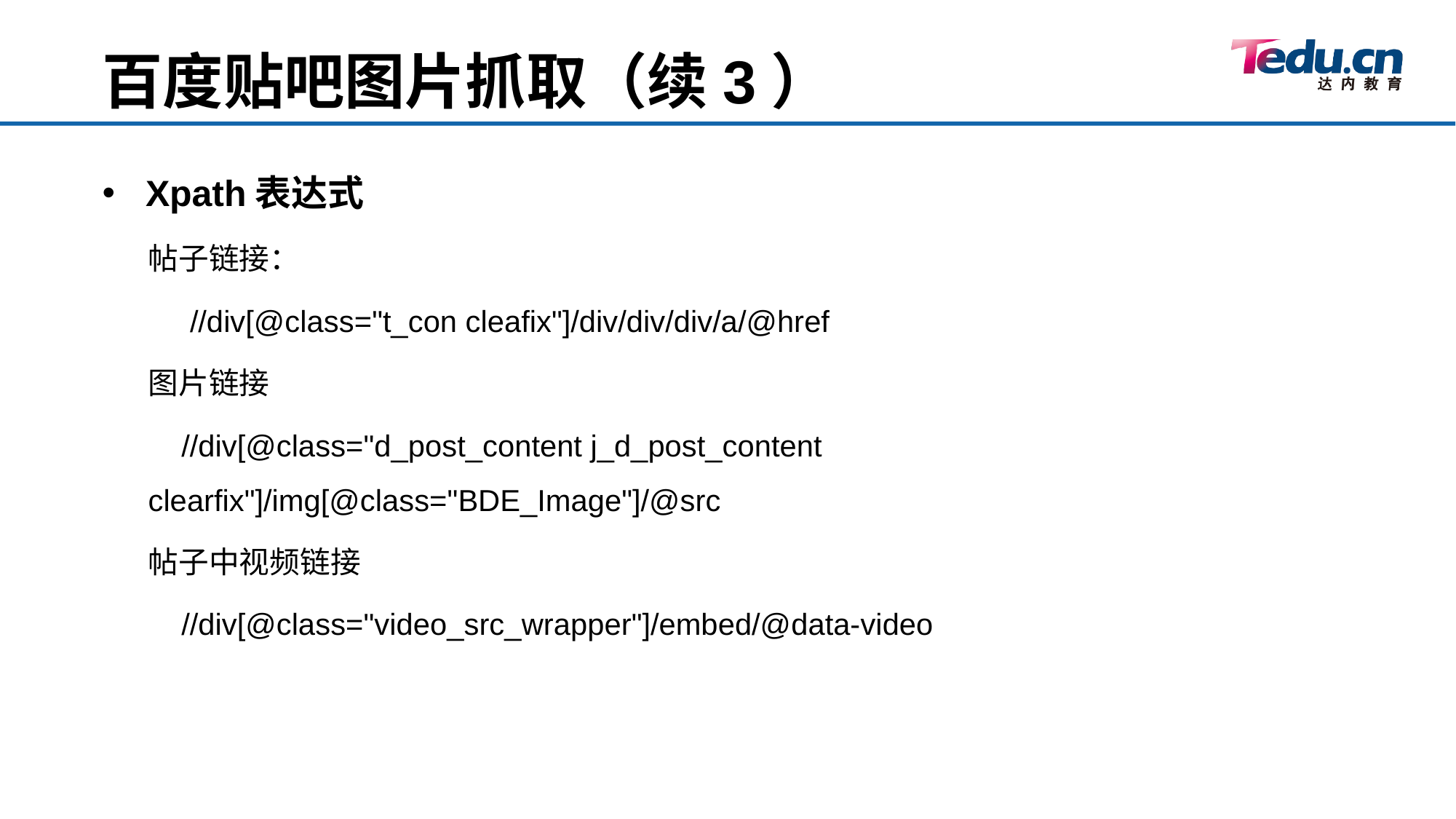

百度贴吧图片抓取（续3）
Xpath表达式
帖子链接：
     //div[@class="t_con cleafix"]/div/div/div/a/@href
图片链接
    //div[@class="d_post_content j_d_post_content  clearfix"]/img[@class="BDE_Image"]/@src
帖子中视频链接
    //div[@class="video_src_wrapper"]/embed/@data-video